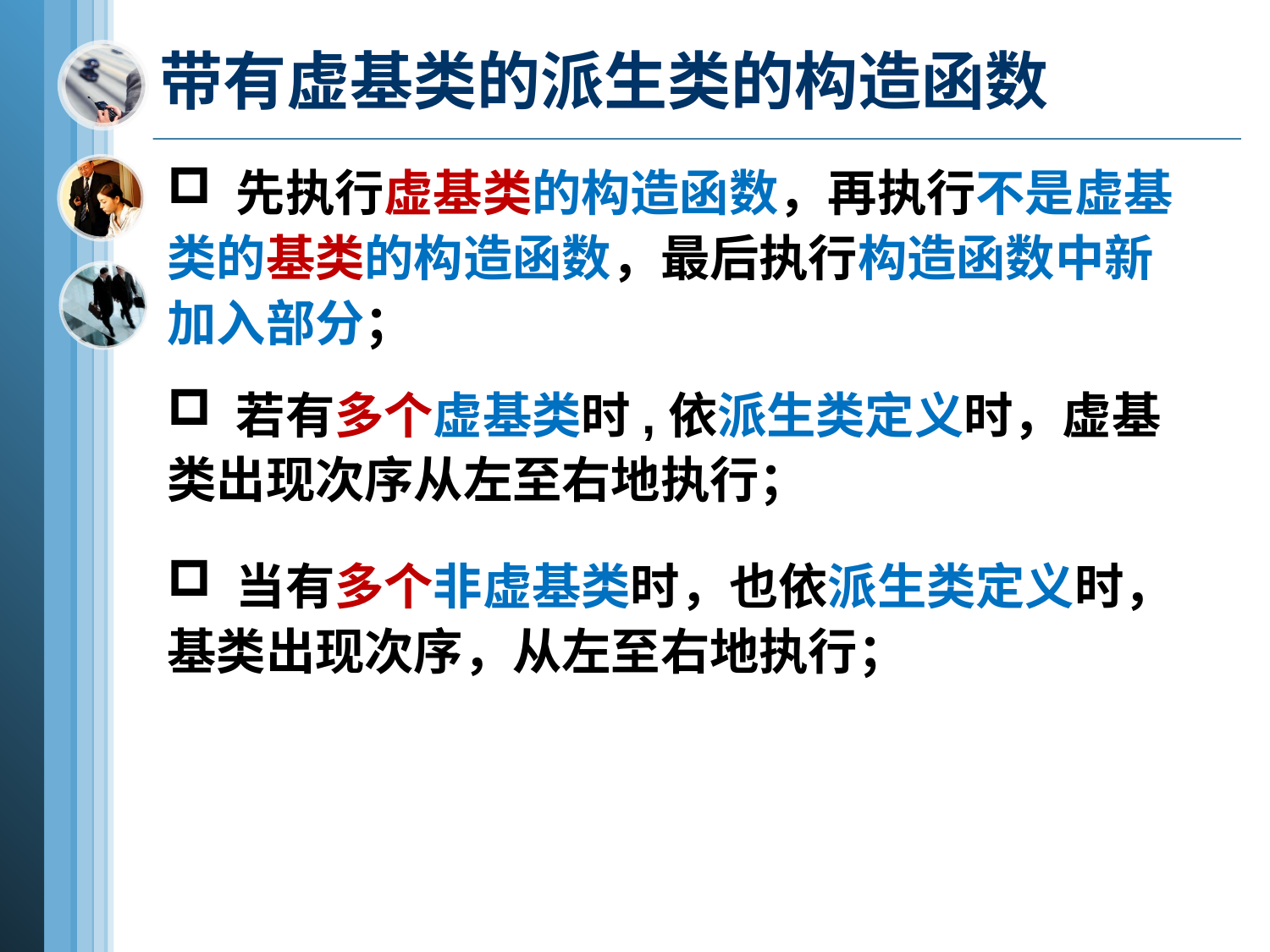

# 带有虚基类的派生类的构造函数
 先执行虚基类的构造函数，再执行不是虚基类的基类的构造函数，最后执行构造函数中新加入部分；
 若有多个虚基类时,依派生类定义时，虚基类出现次序从左至右地执行；
 当有多个非虚基类时，也依派生类定义时，基类出现次序，从左至右地执行；